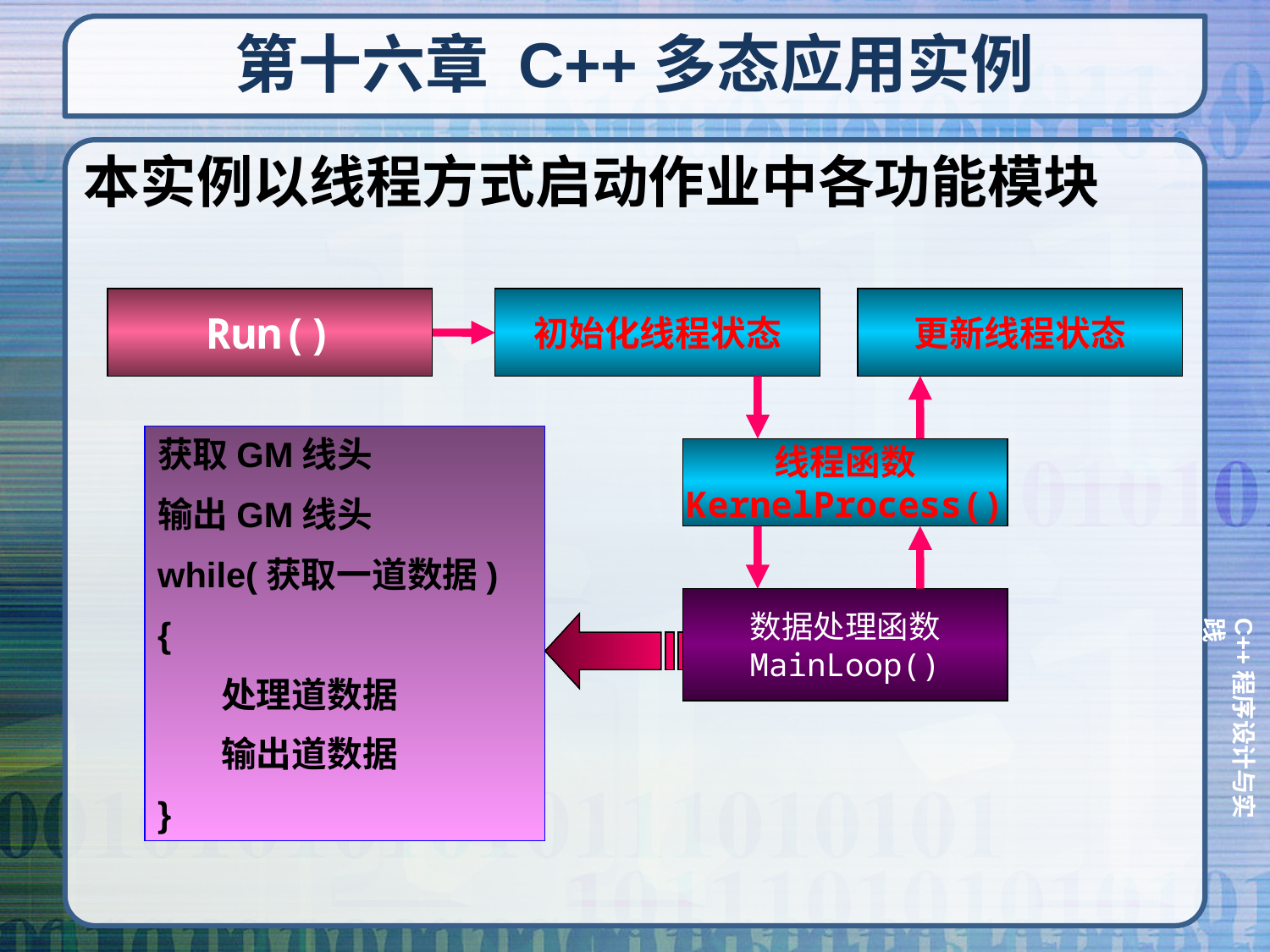

# 第十六章 C++多态应用实例
本实例以线程方式启动作业中各功能模块
Run()
更新线程状态
初始化线程状态

获取GM线头
输出GM线头
while(获取一道数据)
{
处理道数据
输出道数据
}
线程函数
KernelProcess()

数据处理函数
MainLoop()